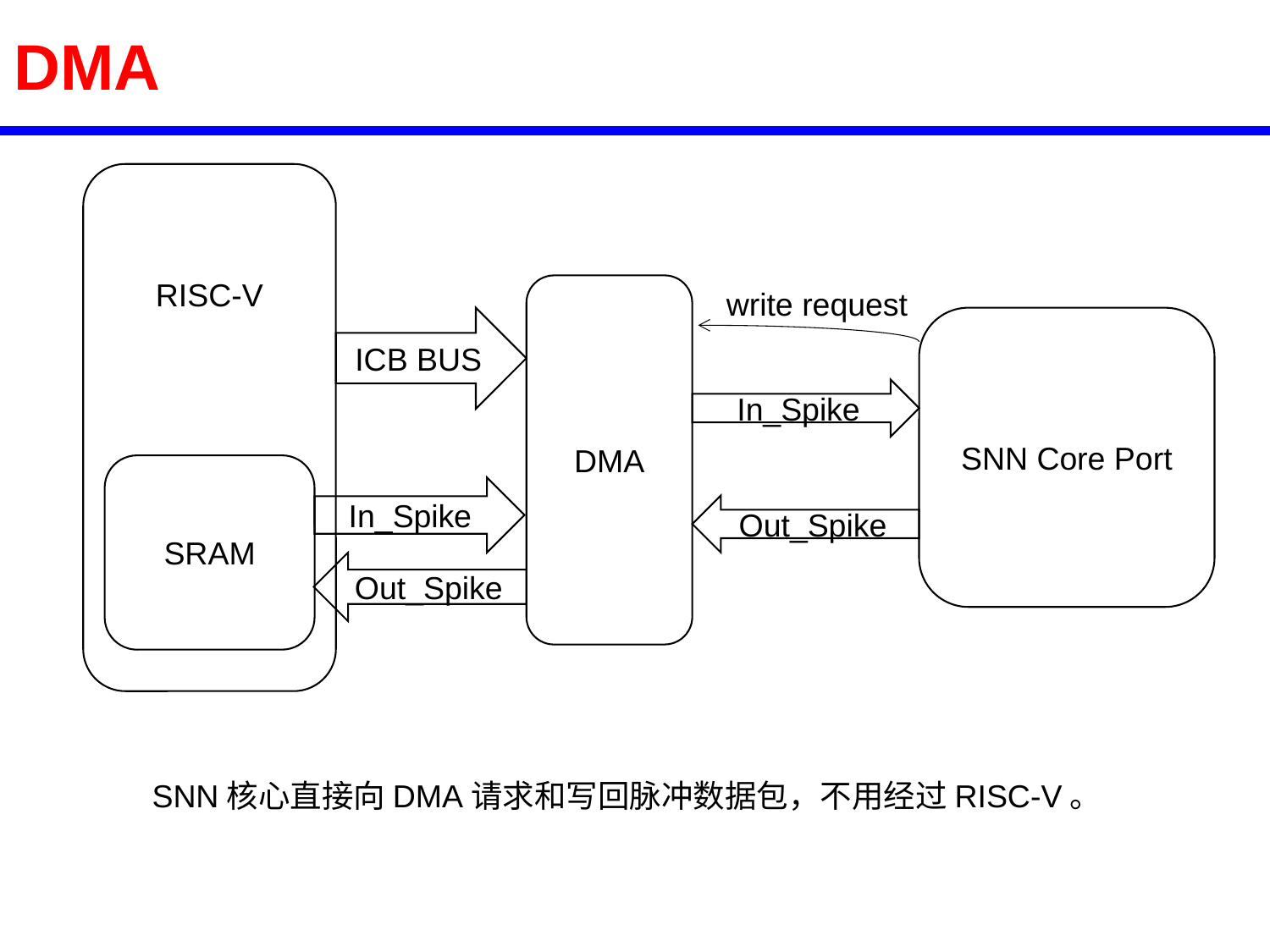

DMA
RISC-V

DMA
write request
ICB BUS
SNN Core Port

In_Spike
SRAM
In_Spike
Out_Spike
Out_Spike
SNN核心直接向DMA请求和写回脉冲数据包，不用经过RISC-V。